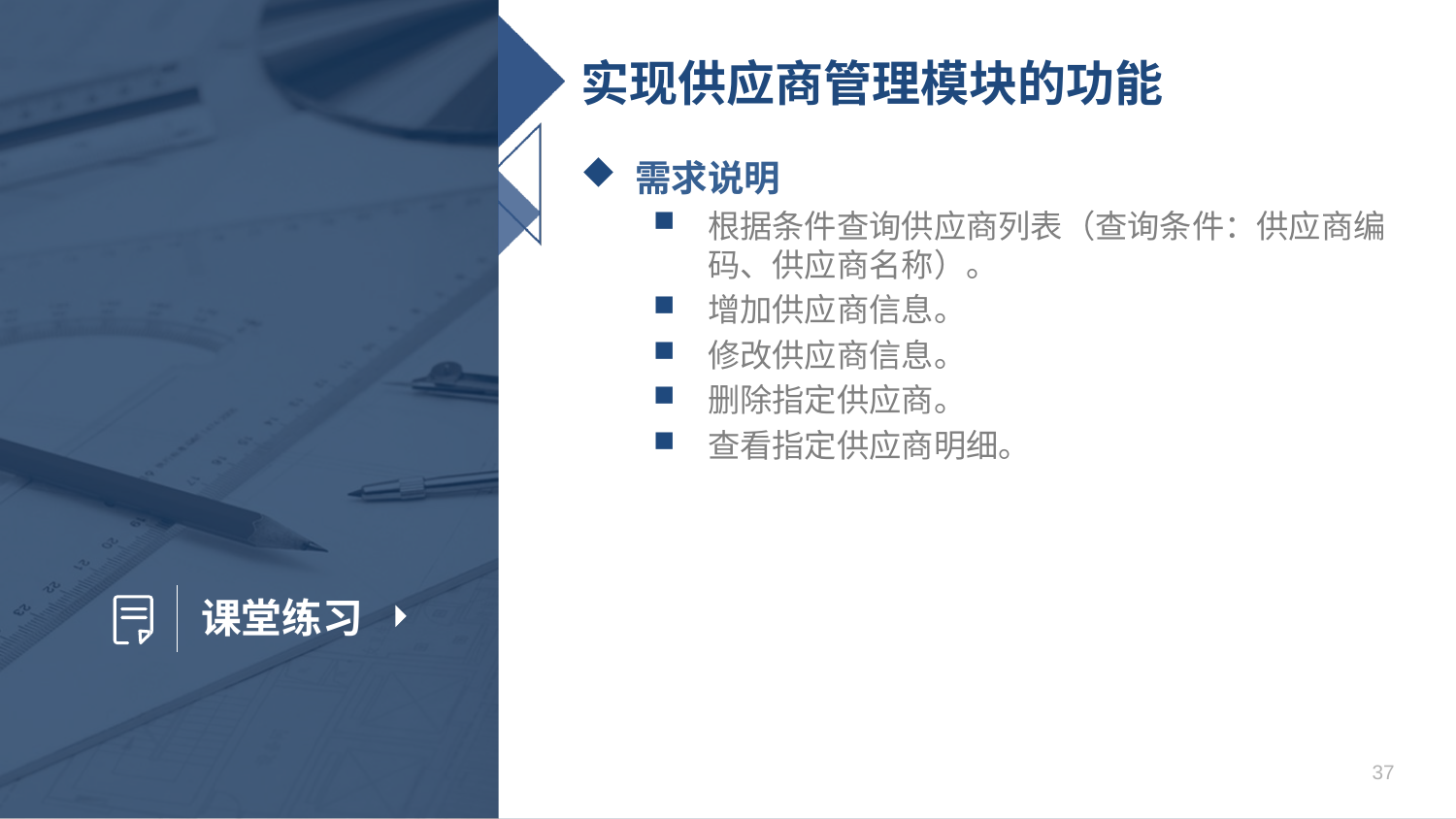

# 实现供应商管理模块的功能
需求说明
根据条件查询供应商列表（查询条件：供应商编码、供应商名称）。
增加供应商信息。
修改供应商信息。
删除指定供应商。
查看指定供应商明细。

37